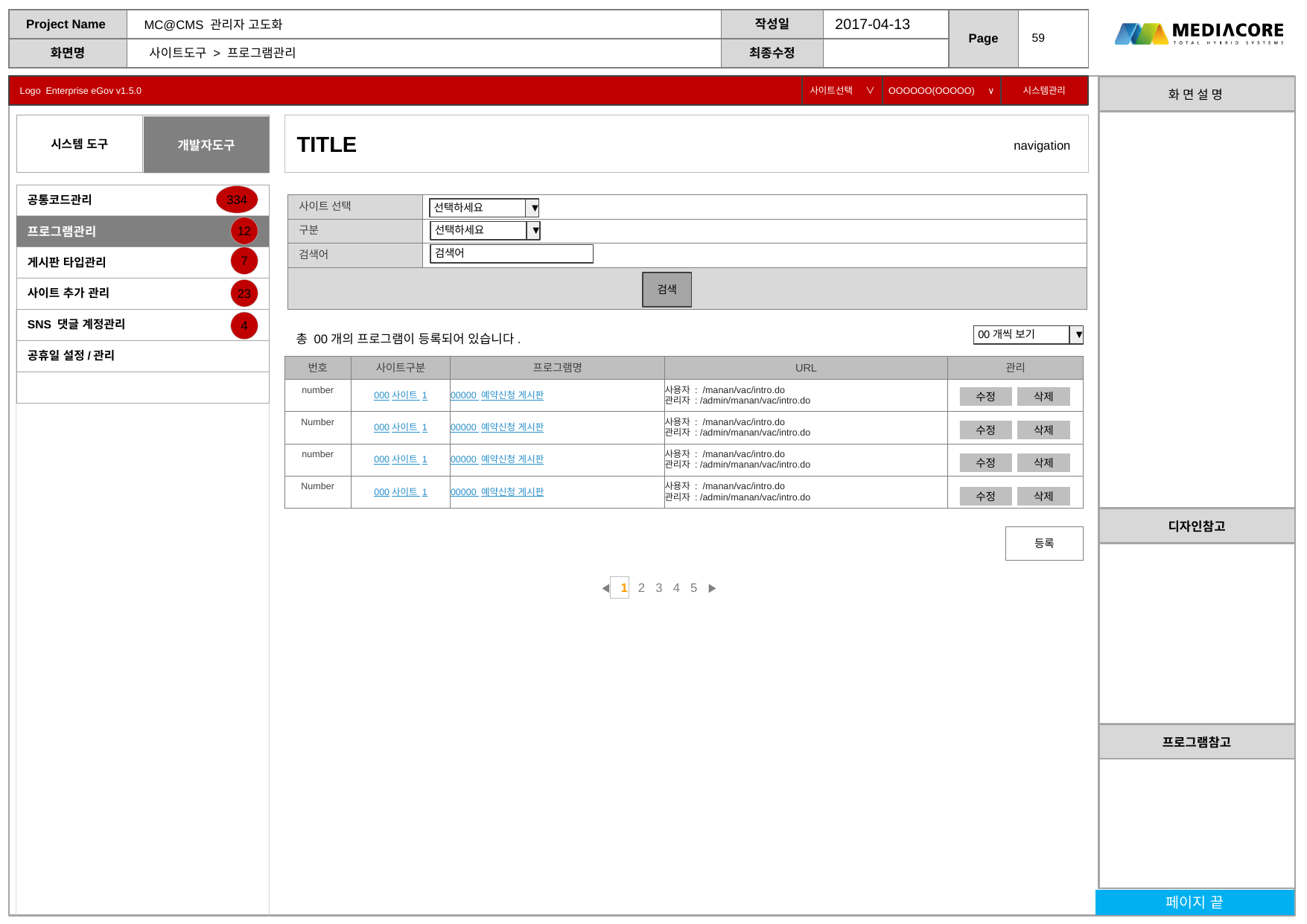

2017-04-13
59
사이트도구 > 프로그램관리
| 화 면 설 명 |
| --- |
|  |
| 디자인참고 |
|  |
| 프로그램참고 |
|  |
개발자도구
334
| 사이트 선택 |  |
| --- | --- |
| 구분 |  |
| 검색어 |  |
|  |  |
선택하세요
▼
프로그램관리
12
선택하세요
▼
검색어
7
검색
23
4
총 00개의 프로그램이 등록되어 있습니다.
00개씩 보기
▼
| 번호 | 사이트구분 | 프로그램명 | URL | 관리 |
| --- | --- | --- | --- | --- |
| number | 000사이트 1 | 00000 예약신청 게시판 | 사용자 : /manan/vac/intro.do 관리자 : /admin/manan/vac/intro.do |  |
| Number | 000사이트 1 | 00000 예약신청 게시판 | 사용자 : /manan/vac/intro.do 관리자 : /admin/manan/vac/intro.do |  |
| number | 000사이트 1 | 00000 예약신청 게시판 | 사용자 : /manan/vac/intro.do 관리자 : /admin/manan/vac/intro.do |  |
| Number | 000사이트 1 | 00000 예약신청 게시판 | 사용자 : /manan/vac/intro.do 관리자 : /admin/manan/vac/intro.do |  |
수정
삭제
수정
삭제
수정
삭제
수정
삭제
등록
◀   1   2   3   4   5   ▶